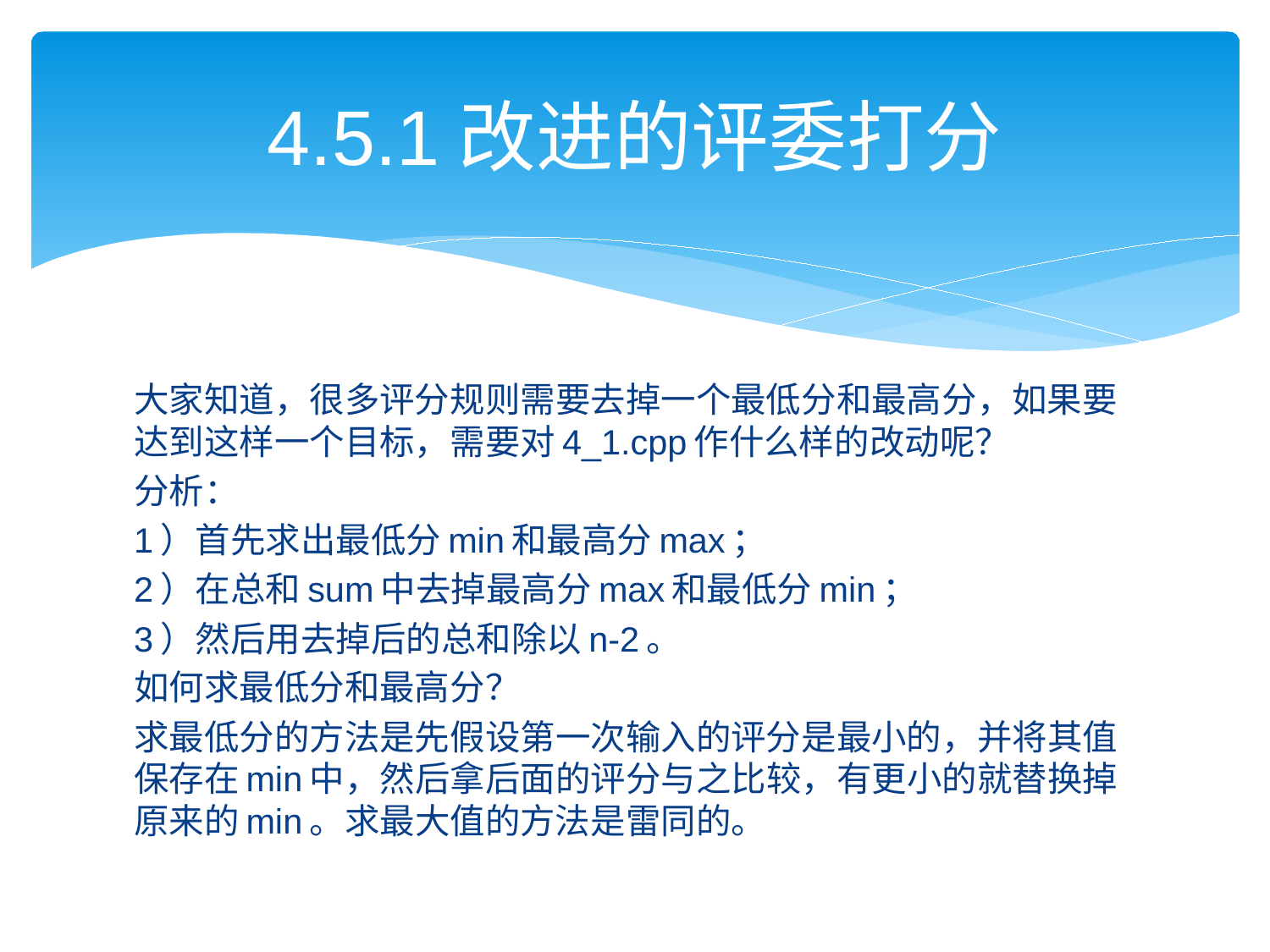

# 4.5.1改进的评委打分
大家知道，很多评分规则需要去掉一个最低分和最高分，如果要达到这样一个目标，需要对4_1.cpp作什么样的改动呢？
分析：
1）首先求出最低分min和最高分max；
2）在总和sum中去掉最高分max和最低分min；
3）然后用去掉后的总和除以n-2。
如何求最低分和最高分？
求最低分的方法是先假设第一次输入的评分是最小的，并将其值保存在min中，然后拿后面的评分与之比较，有更小的就替换掉原来的min。求最大值的方法是雷同的。